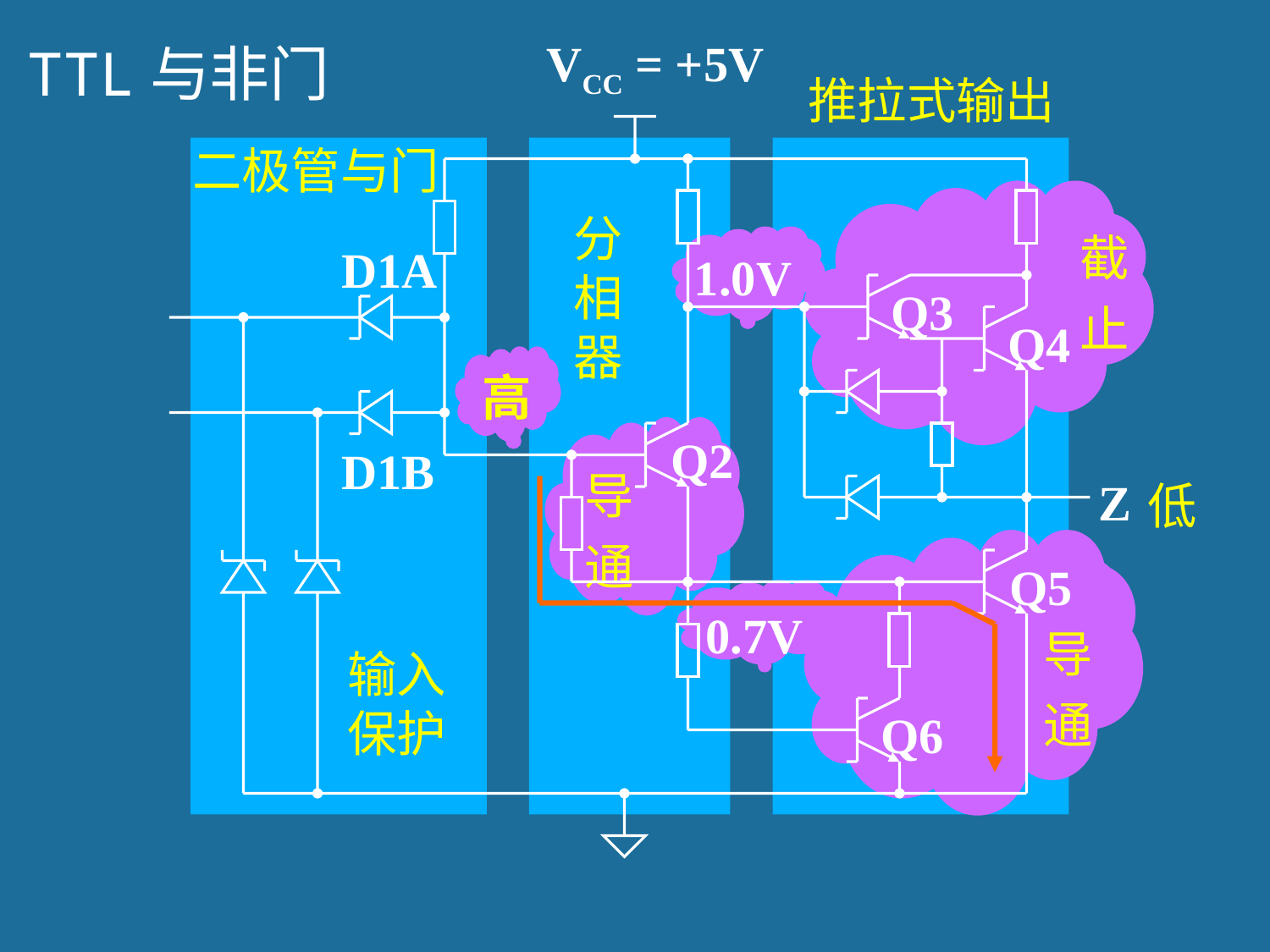

VCC = +5V

D1A

Q3

A

Q4

B

Q2

D1B

Z

Q5

Q6

TTL与非门
推拉式输出

二极管与门

输入
保护

分
相
器

截
止
1.0V
高
导
通
低

导
通
0.7V
48